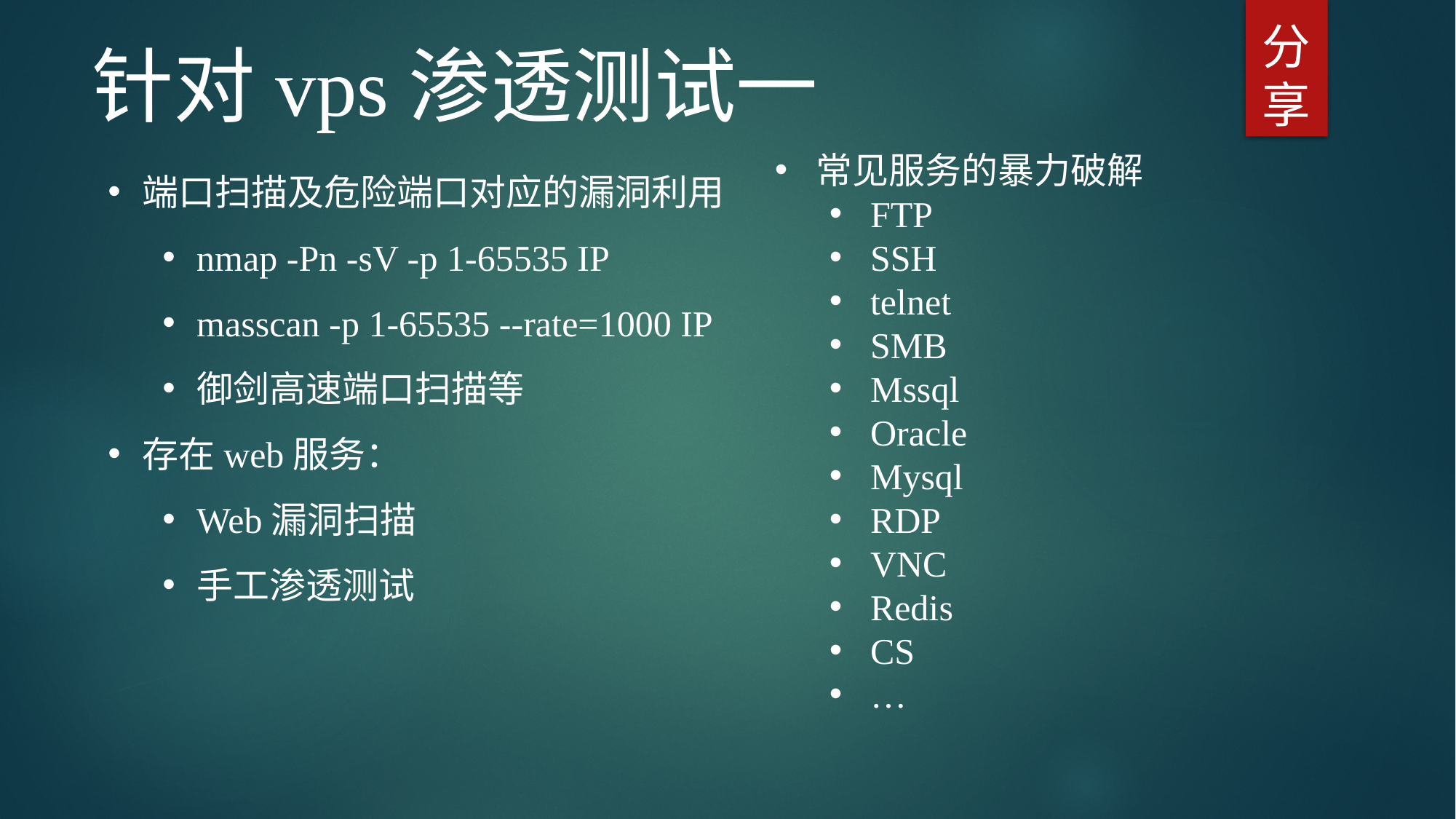

分享
针对vps渗透测试一
端口扫描及危险端口对应的漏洞利用
nmap -Pn -sV -p 1-65535 IP
masscan -p 1-65535 --rate=1000 IP
御剑高速端口扫描等
存在web服务：
Web漏洞扫描
手工渗透测试
常见服务的暴力破解
FTP
SSH
telnet
SMB
Mssql
Oracle
Mysql
RDP
VNC
Redis
CS
…